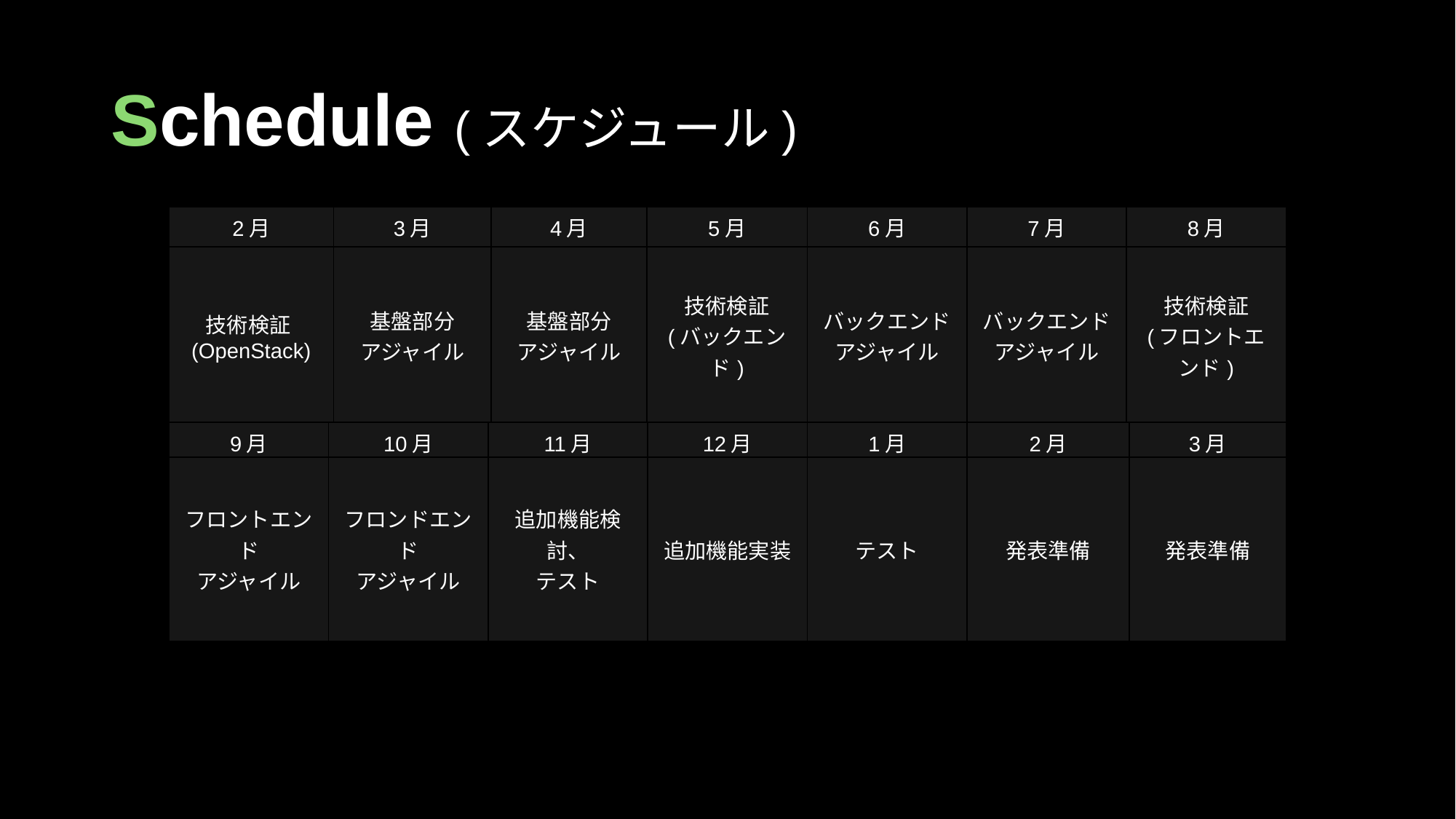

# Schedule (スケジュール)
| 2月 | 3月 | 4月 | 5月 | 6月 | 7月 | 8月 |
| --- | --- | --- | --- | --- | --- | --- |
| 技術検証(OpenStack) | 基盤部分 アジャイル | 基盤部分 アジャイル | 技術検証 (バックエンド) | バックエンド アジャイル | バックエンド アジャイル | 技術検証 (フロントエンド) |
| 9月 | 10月 | 11月 | 12月 | 1月 | 2月 | 3月 |
| --- | --- | --- | --- | --- | --- | --- |
| フロントエンド アジャイル | フロンドエンド アジャイル | 追加機能検討、 テスト | 追加機能実装 | テスト | 発表準備 | 発表準備 |